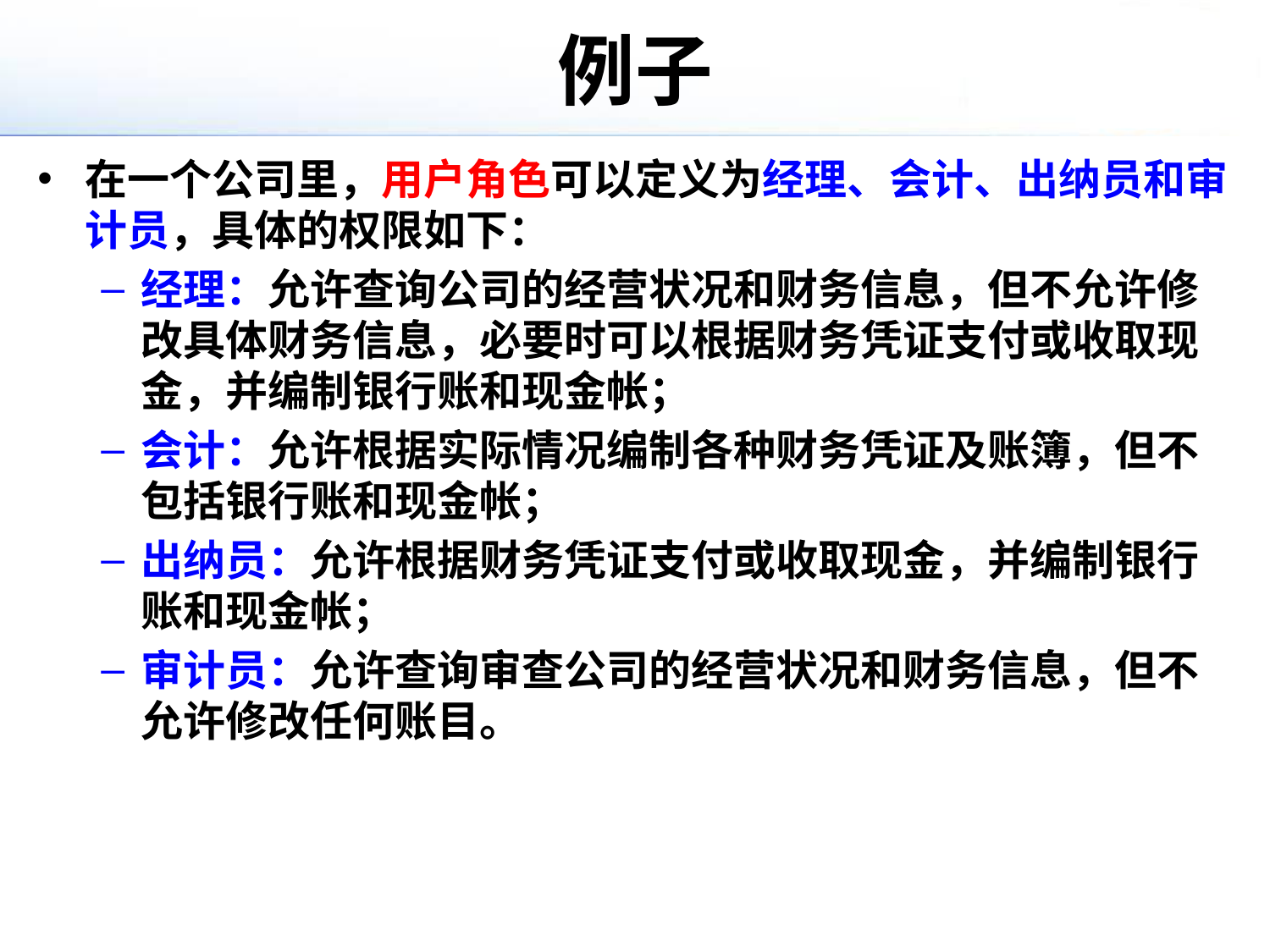

# 例子
在一个公司里，用户角色可以定义为经理、会计、出纳员和审计员，具体的权限如下：
经理：允许查询公司的经营状况和财务信息，但不允许修改具体财务信息，必要时可以根据财务凭证支付或收取现金，并编制银行账和现金帐；
会计：允许根据实际情况编制各种财务凭证及账簿，但不包括银行账和现金帐；
出纳员：允许根据财务凭证支付或收取现金，并编制银行账和现金帐；
审计员：允许查询审查公司的经营状况和财务信息，但不允许修改任何账目。